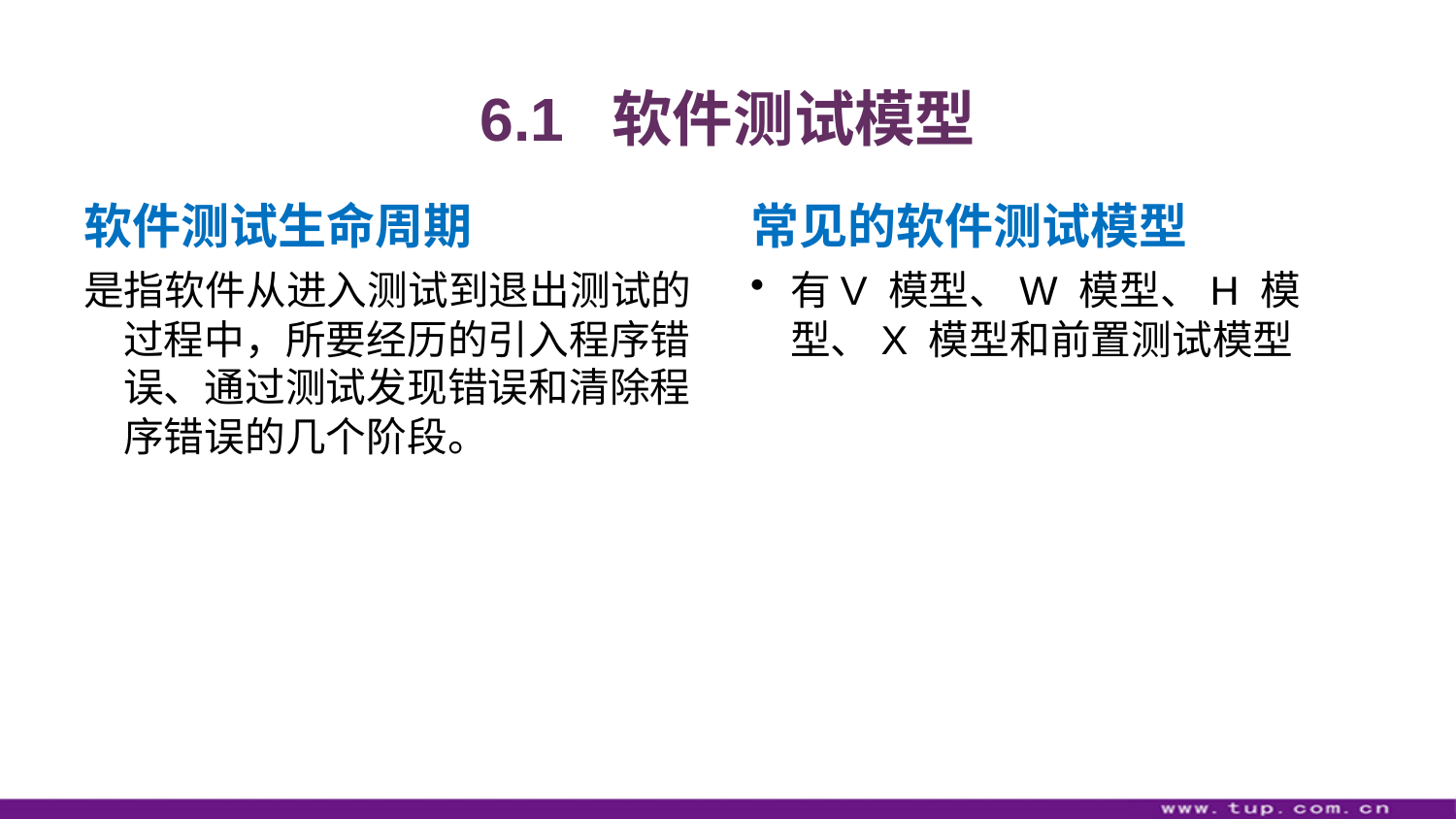

# 6.1  软件测试模型
软件测试生命周期
常见的软件测试模型
是指软件从进入测试到退出测试的过程中，所要经历的引入程序错误、通过测试发现错误和清除程序错误的几个阶段。
有V 模型、W 模型、H 模型、X 模型和前置测试模型